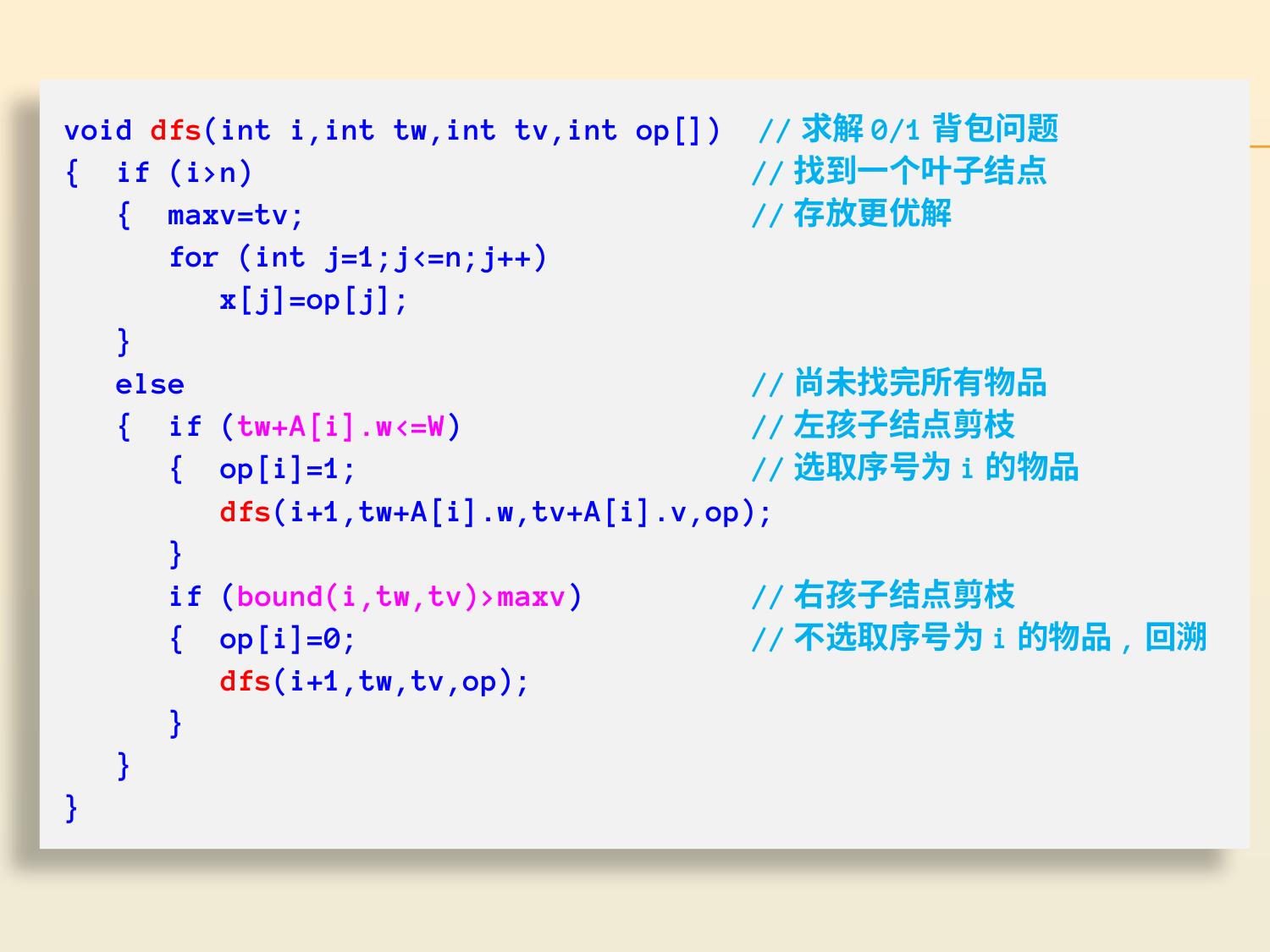

void dfs(int i,int tw,int tv,int op[])  //求解0/1背包问题
{  if (i>n)				   //找到一个叶子结点
   {  maxv=tv;				   //存放更优解
      for (int j=1;j<=n;j++)
         x[j]=op[j];
   }
   else					   //尚未找完所有物品
   {  if (tw+A[i].w<=W)  		   //左孩子结点剪枝
      {  op[i]=1;			   //选取序号为i的物品
         dfs(i+1,tw+A[i].w,tv+A[i].v,op);
      }
      if (bound(i,tw,tv)>maxv)	   //右孩子结点剪枝
      {  op[i]=0;			   //不选取序号为i的物品,回溯
         dfs(i+1,tw,tv,op);
      }
   }
}